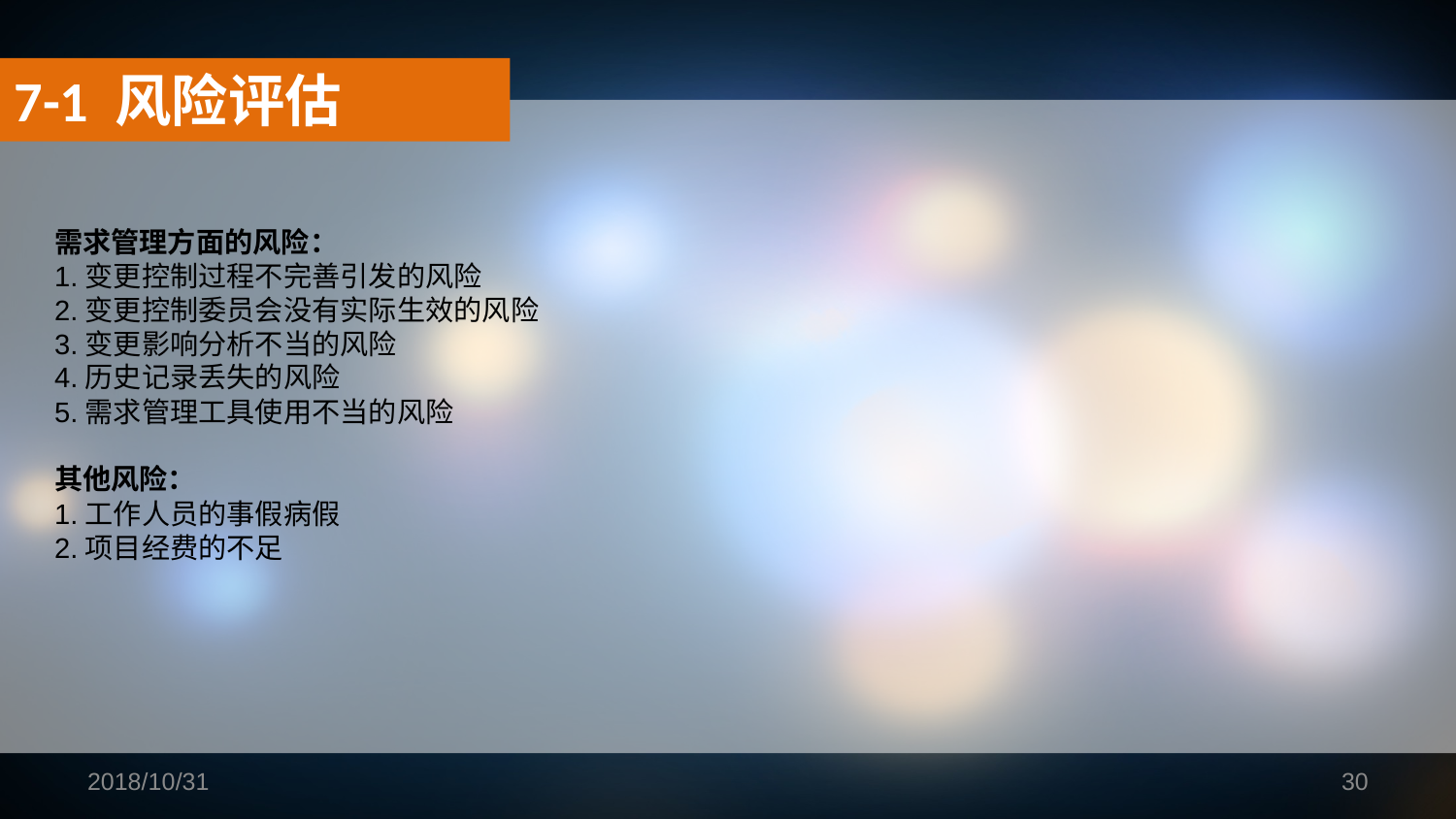

7-1 风险评估

需求管理方面的风险：
1.变更控制过程不完善引发的风险
2.变更控制委员会没有实际生效的风险
3.变更影响分析不当的风险
4.历史记录丢失的风险
5.需求管理工具使用不当的风险

其他风险：
1.工作人员的事假病假
2.项目经费的不足
2018/10/31
30